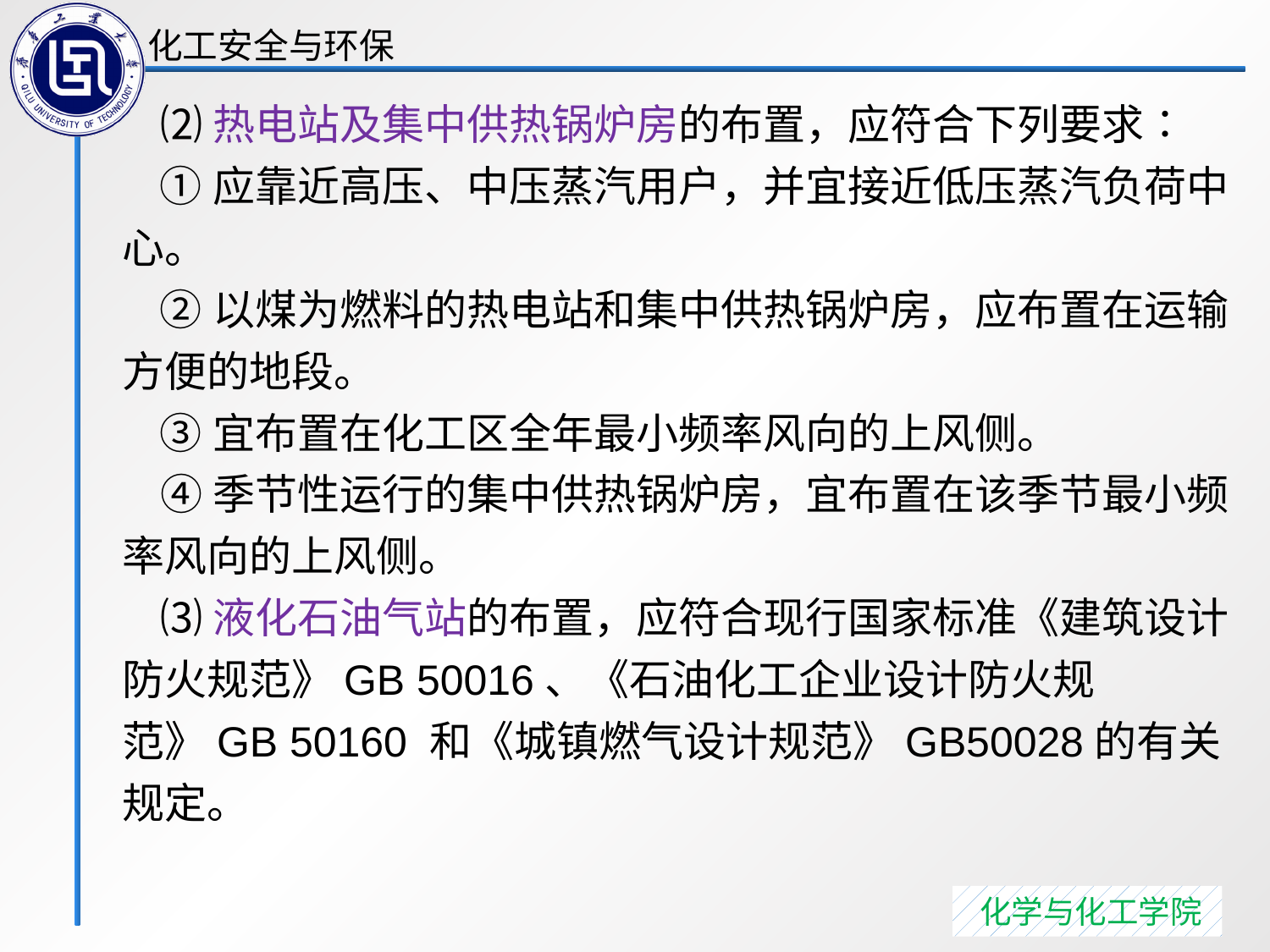

⑵热电站及集中供热锅炉房的布置，应符合下列要求∶
    ①应靠近高压、中压蒸汽用户，并宜接近低压蒸汽负荷中心。
    ②以煤为燃料的热电站和集中供热锅炉房，应布置在运输方便的地段。
    ③宜布置在化工区全年最小频率风向的上风侧。
    ④季节性运行的集中供热锅炉房，宜布置在该季节最小频率风向的上风侧。
    ⑶液化石油气站的布置，应符合现行国家标准《建筑设计防火规范》GB 50016、《石油化工企业设计防火规范》GB 50160 和《城镇燃气设计规范》GB50028的有关规定。